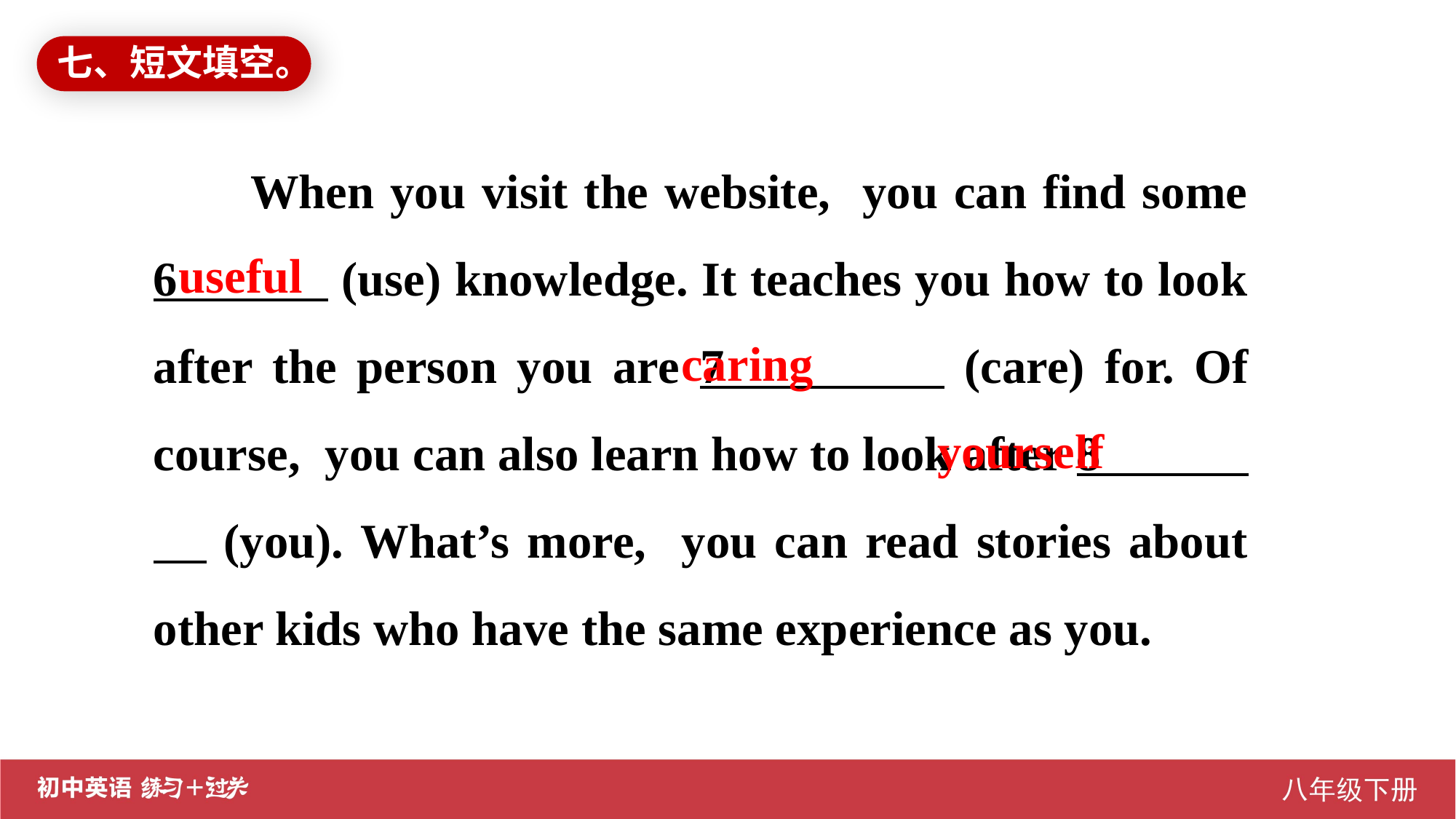

七、短文填空。

When you visit the website,  you can find some 6            (use) knowledge. It teaches you how to look after the person you are 7            (care) for. Of course,  you can also learn how to look after 8                 (you). What’s more,  you can read stories about other kids who have the same experience as you.
useful
caring
yourself